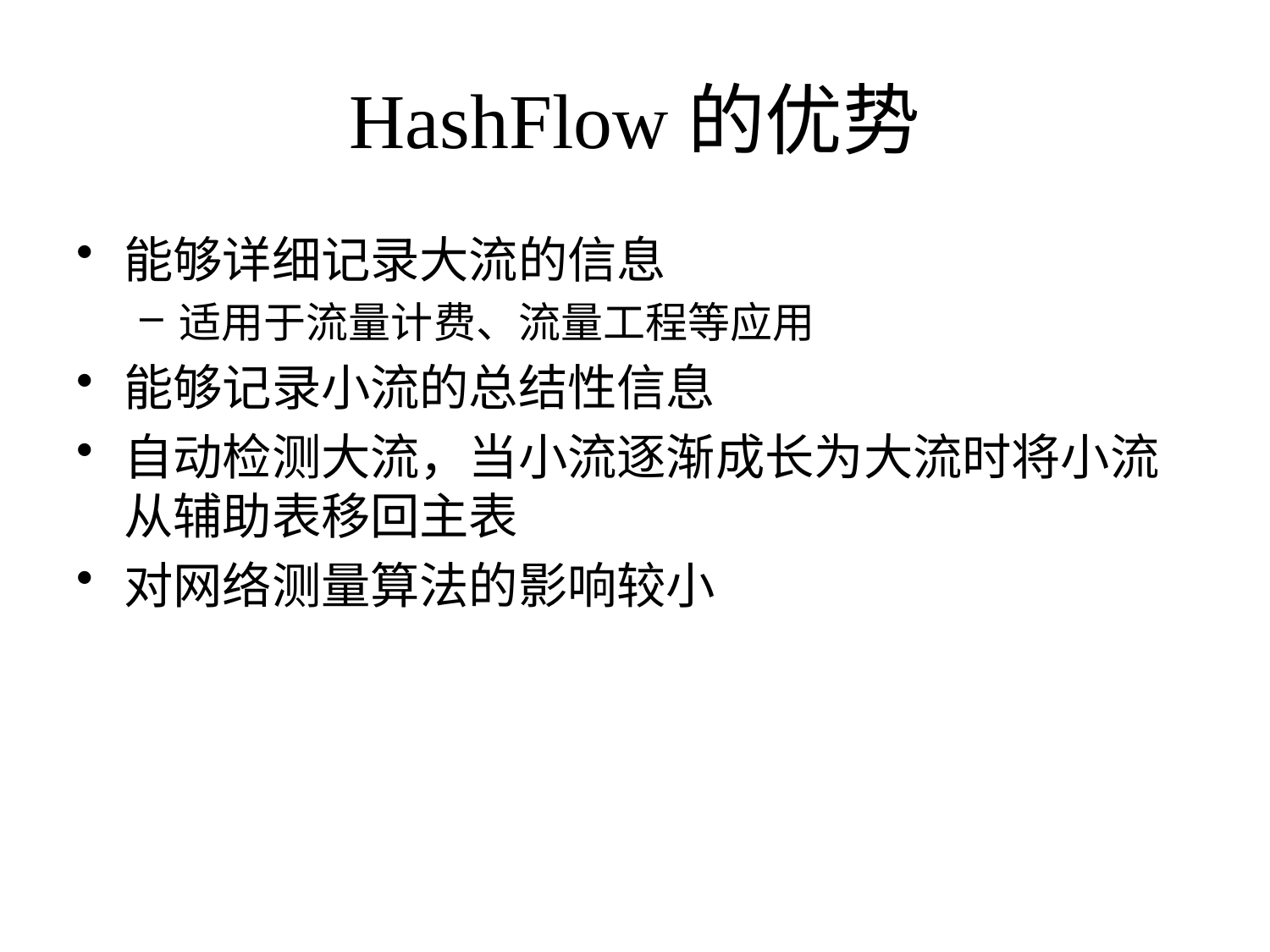

# HashFlow的优势
能够详细记录大流的信息
适用于流量计费、流量工程等应用
能够记录小流的总结性信息
自动检测大流，当小流逐渐成长为大流时将小流从辅助表移回主表
对网络测量算法的影响较小